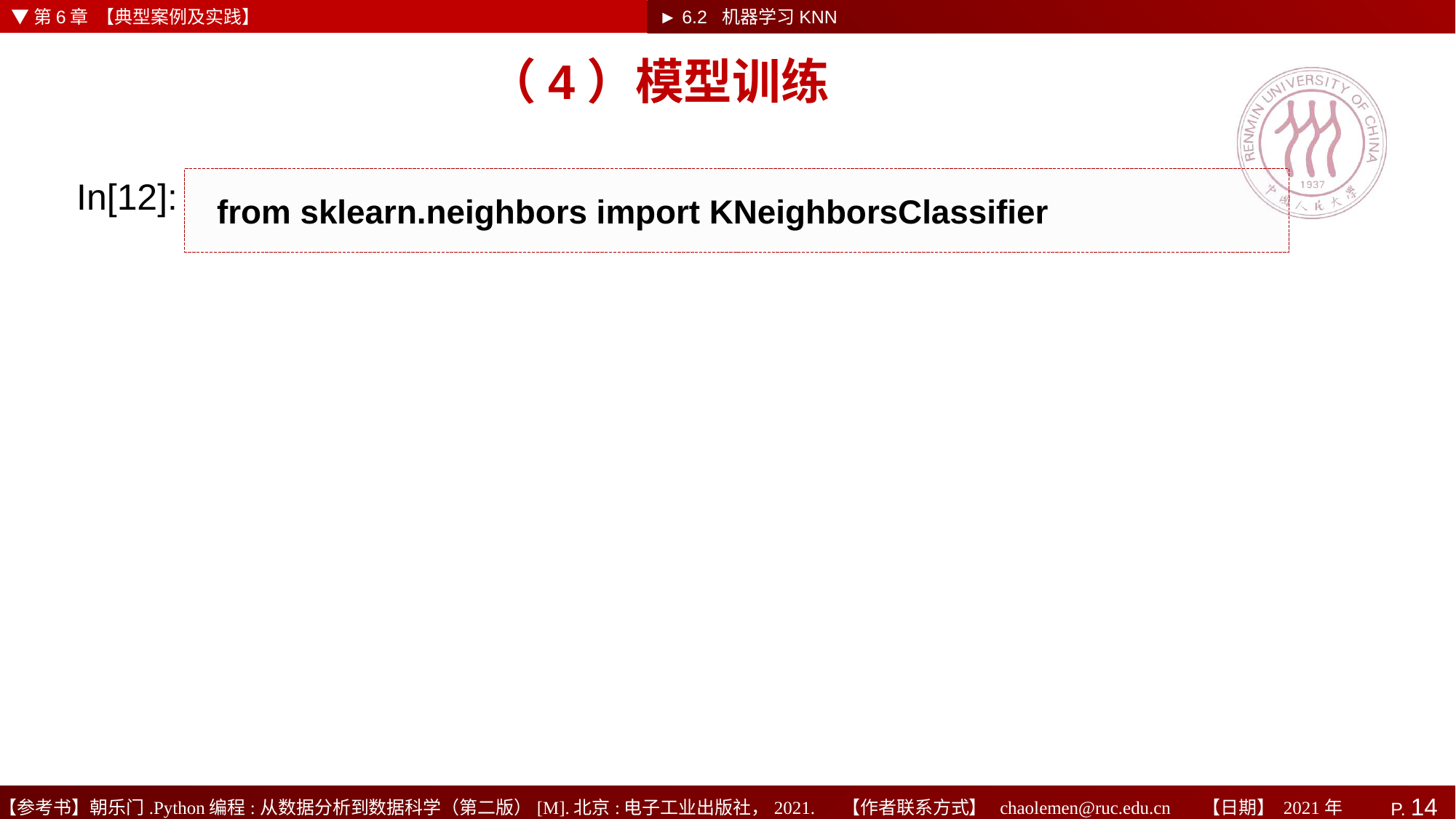

▼第6章  【典型案例及实践】
► 6.2  机器学习KNN
# （4）模型训练
In[12]:
from sklearn.neighbors import KNeighborsClassifier